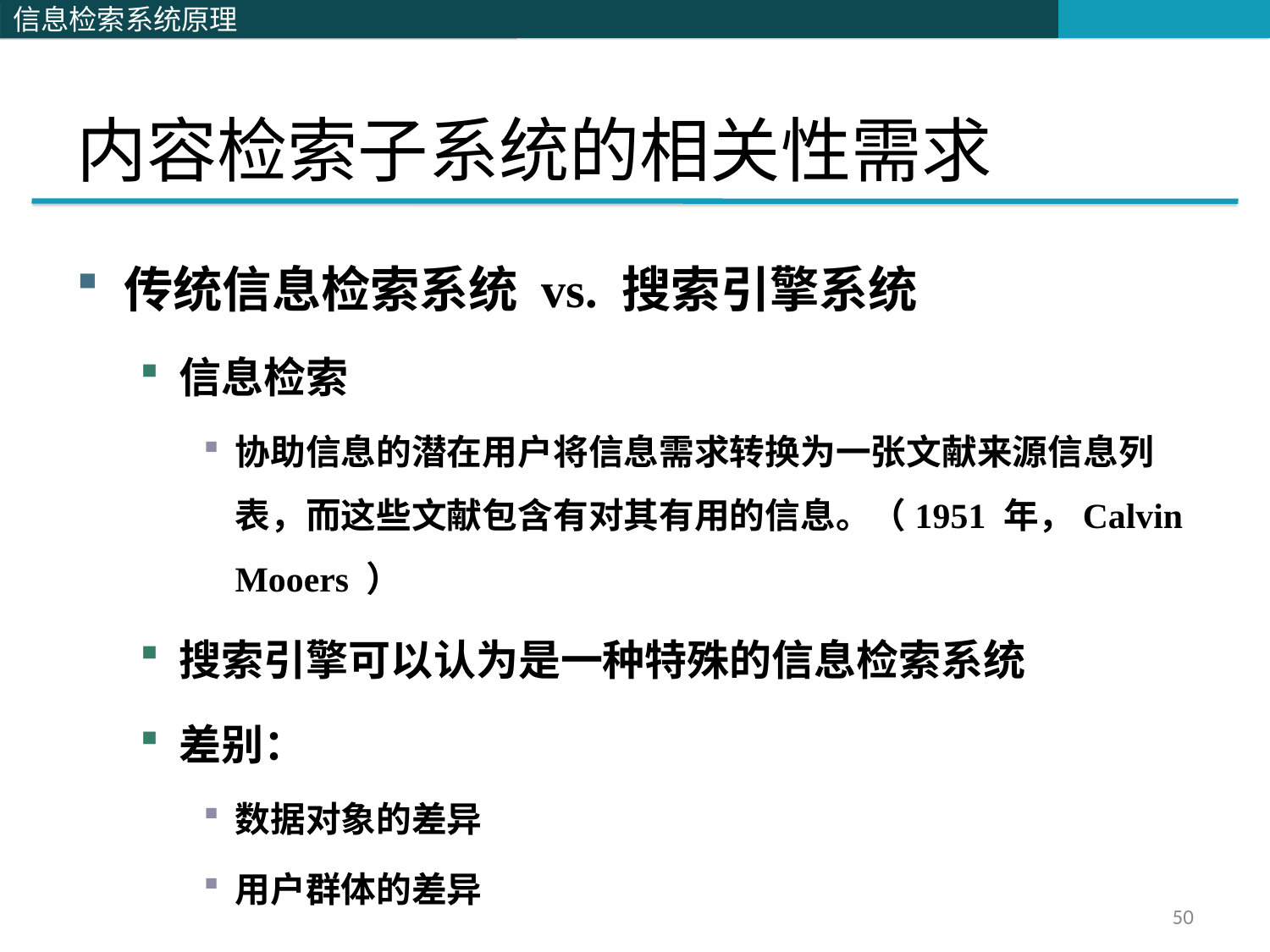

# 内容检索子系统的相关性需求
传统信息检索系统 vs. 搜索引擎系统
信息检索
协助信息的潜在用户将信息需求转换为一张文献来源信息列表，而这些文献包含有对其有用的信息。（1951 年，Calvin Mooers ）
搜索引擎可以认为是一种特殊的信息检索系统
差别：
数据对象的差异
用户群体的差异
50